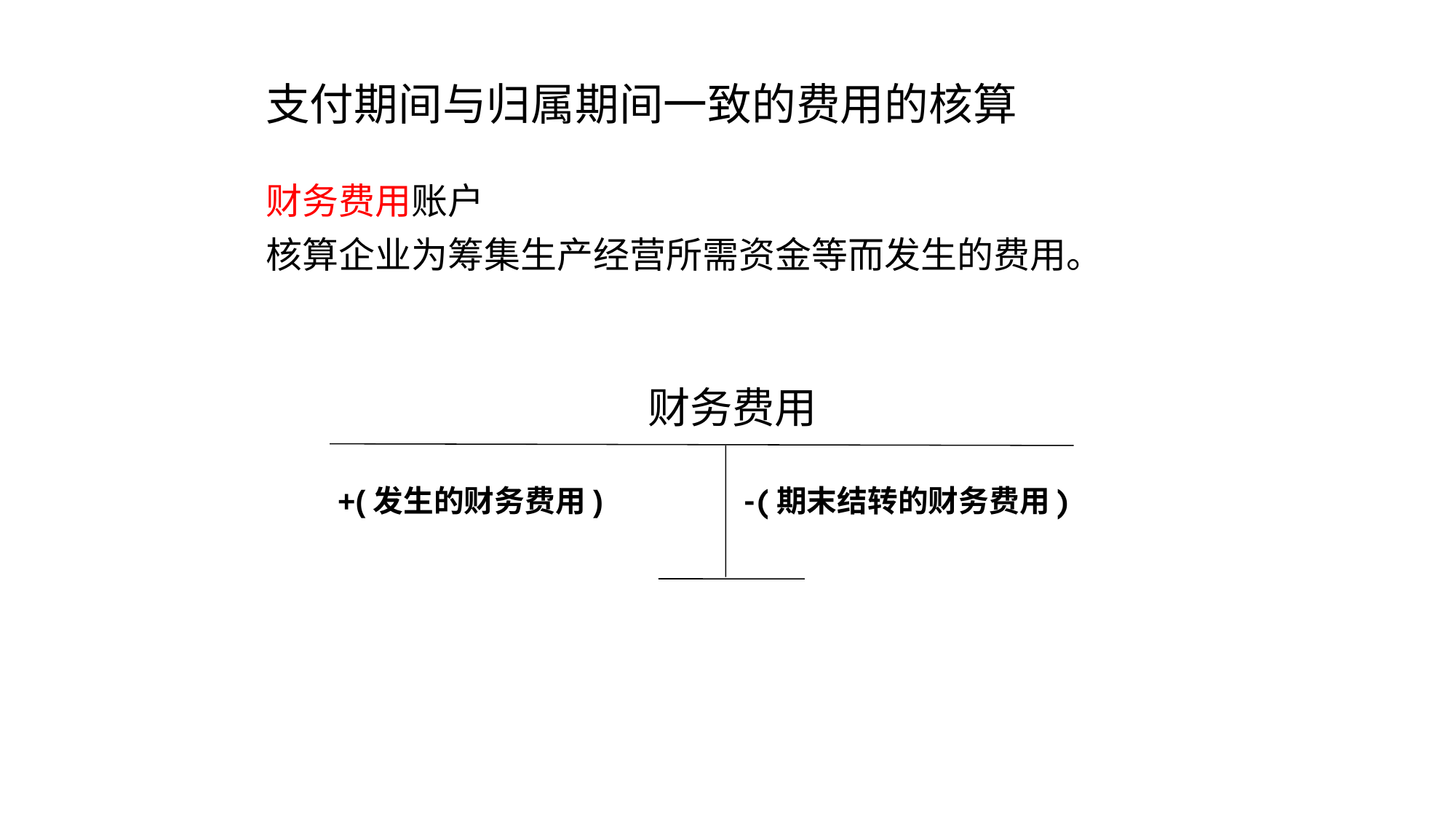

# 支付期间与归属期间一致的费用的核算
财务费用账户
核算企业为筹集生产经营所需资金等而发生的费用。
财务费用

+(发生的财务费用)
-(期末结转的财务费用)